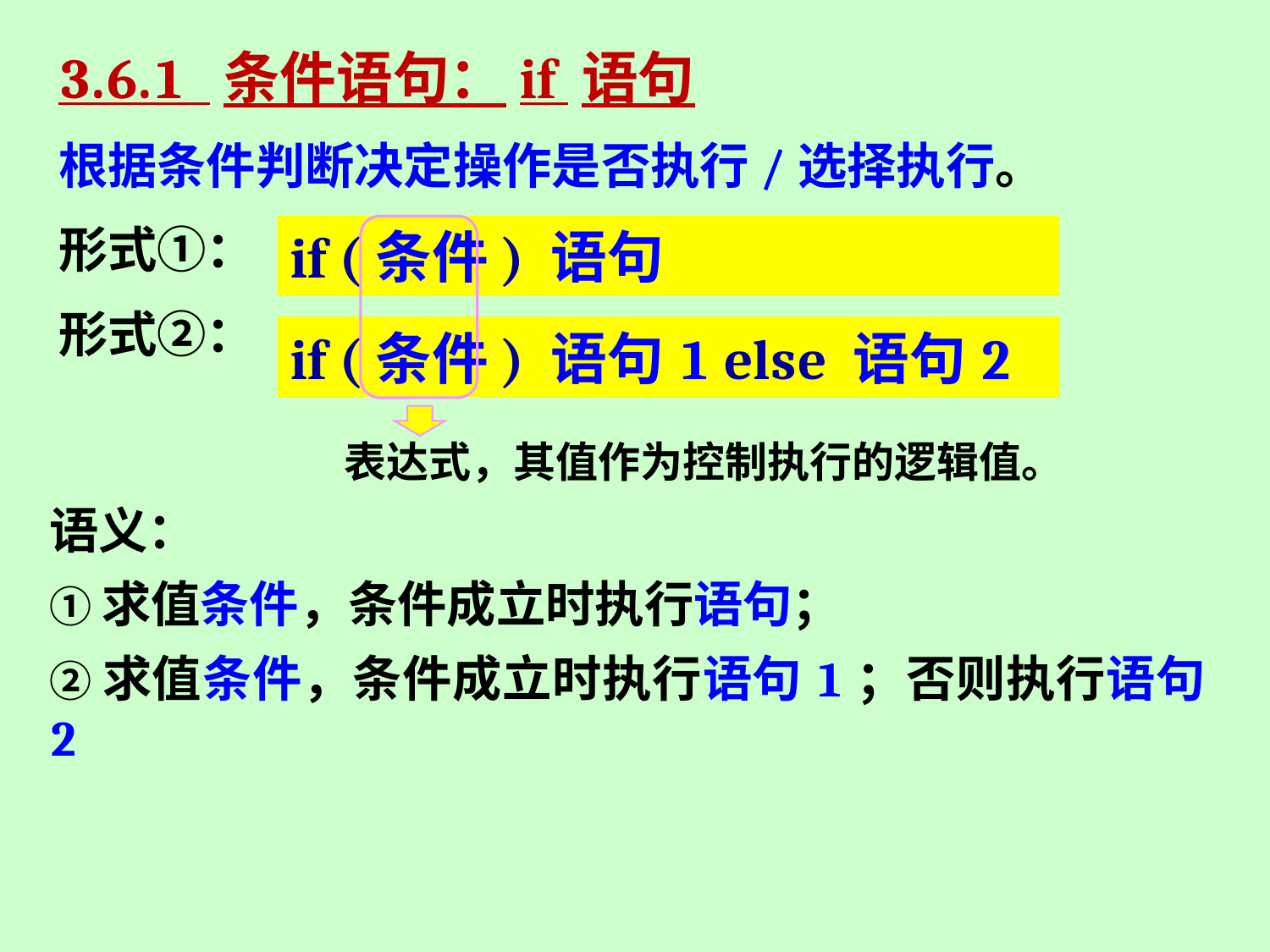

3.6.1  条件语句：if 语句
根据条件判断决定操作是否执行/选择执行。
形式①：
形式②：
if (条件) 语句

if (条件) 语句1 else 语句2

表达式，其值作为控制执行的逻辑值。
语义：
①求值条件，条件成立时执行语句；
②求值条件，条件成立时执行语句1；否则执行语句2
7